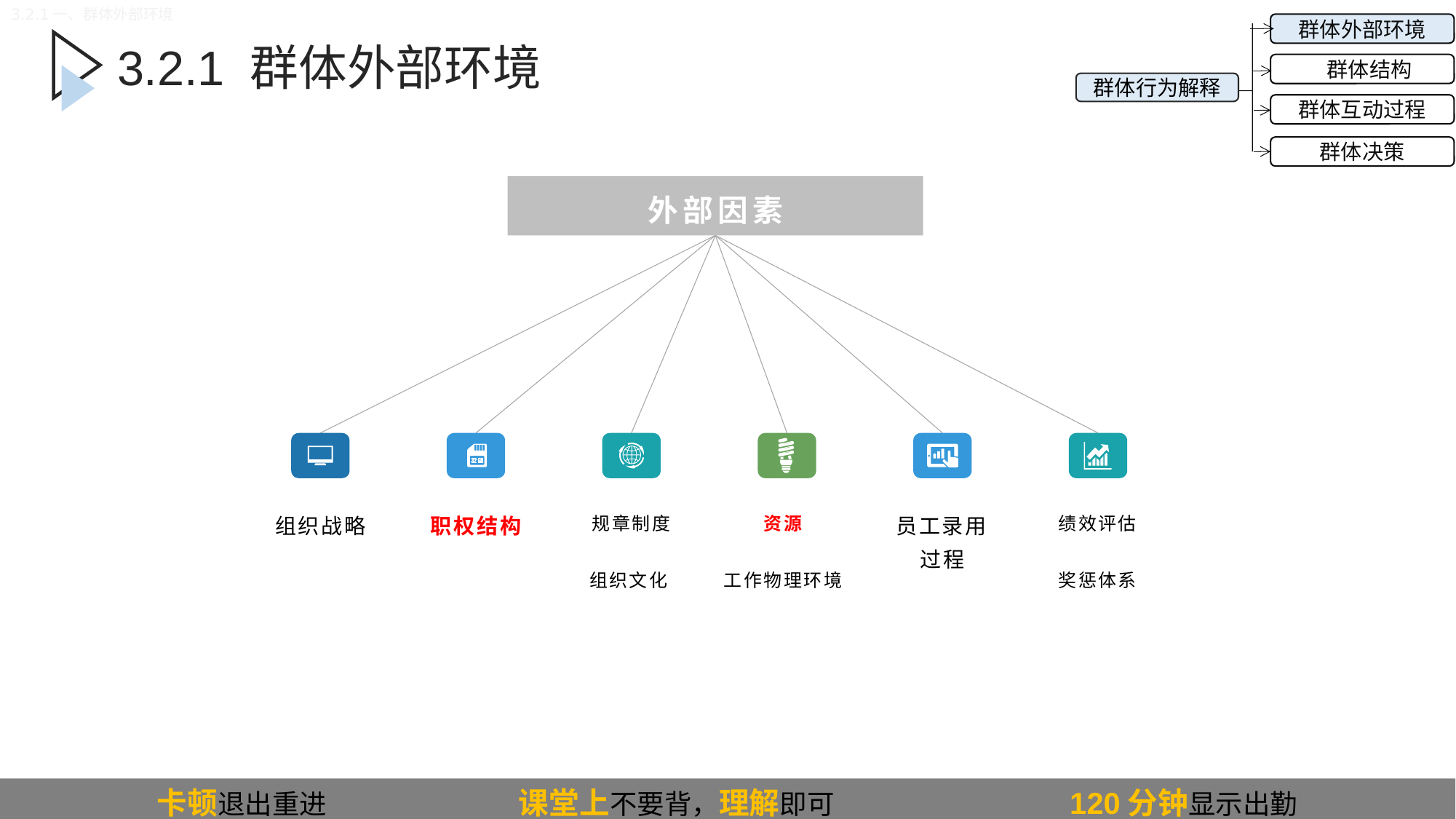

3.2.1一、群体外部环境
群体外部环境
  群体结构

群体互动过程
群体决策
群体行为解释
3.2.1 群体外部环境
外部因素

资源

工作物理环境
组织战略
职权结构
规章制度

组织文化
员工录用过程
绩效评估

奖惩体系